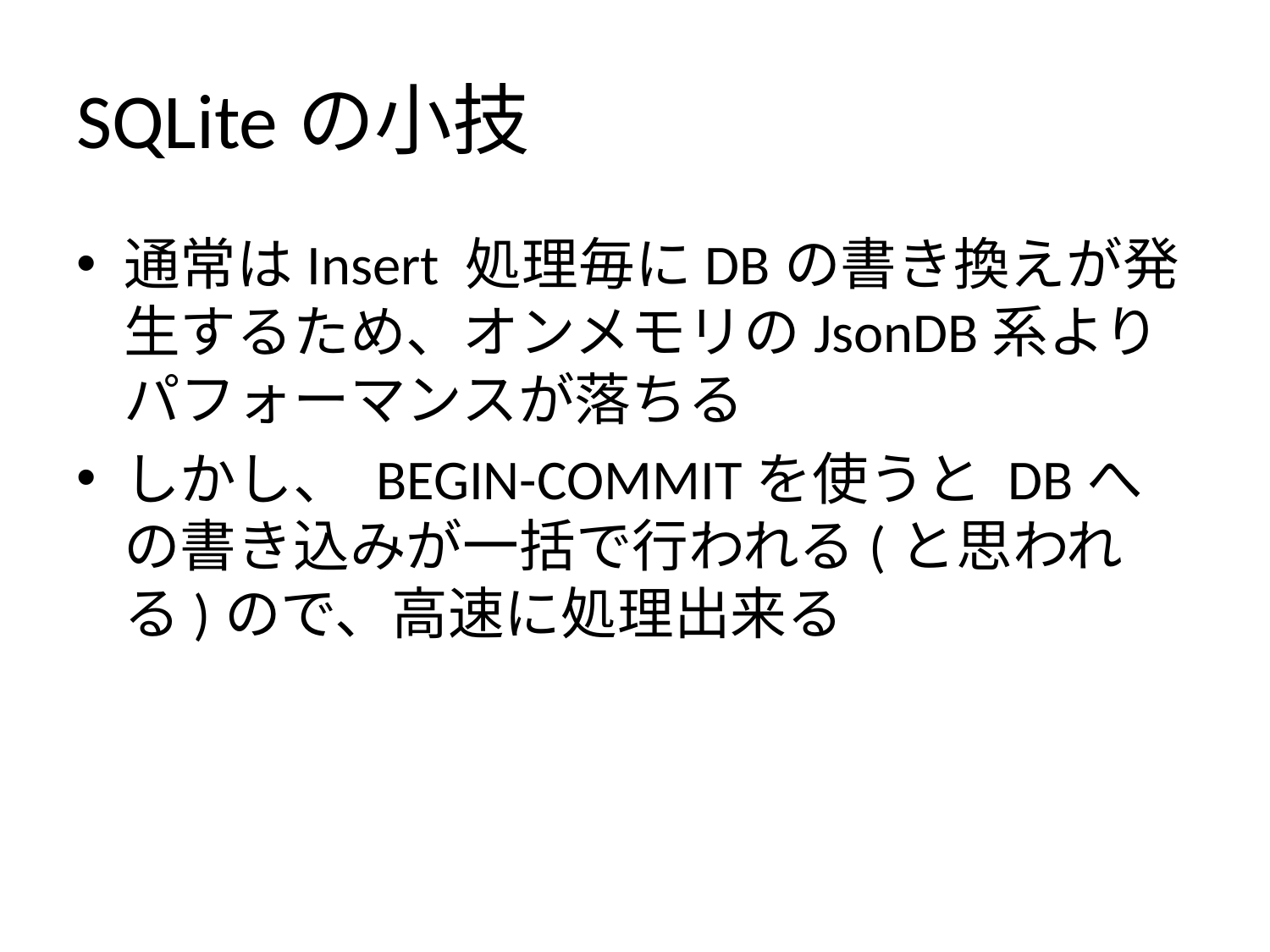

# SQLiteの小技
通常はInsert 処理毎にDBの書き換えが発生するため、オンメモリのJsonDB系よりパフォーマンスが落ちる
しかし、 BEGIN-COMMITを使うと DBへの書き込みが一括で行われる(と思われる)ので、高速に処理出来る